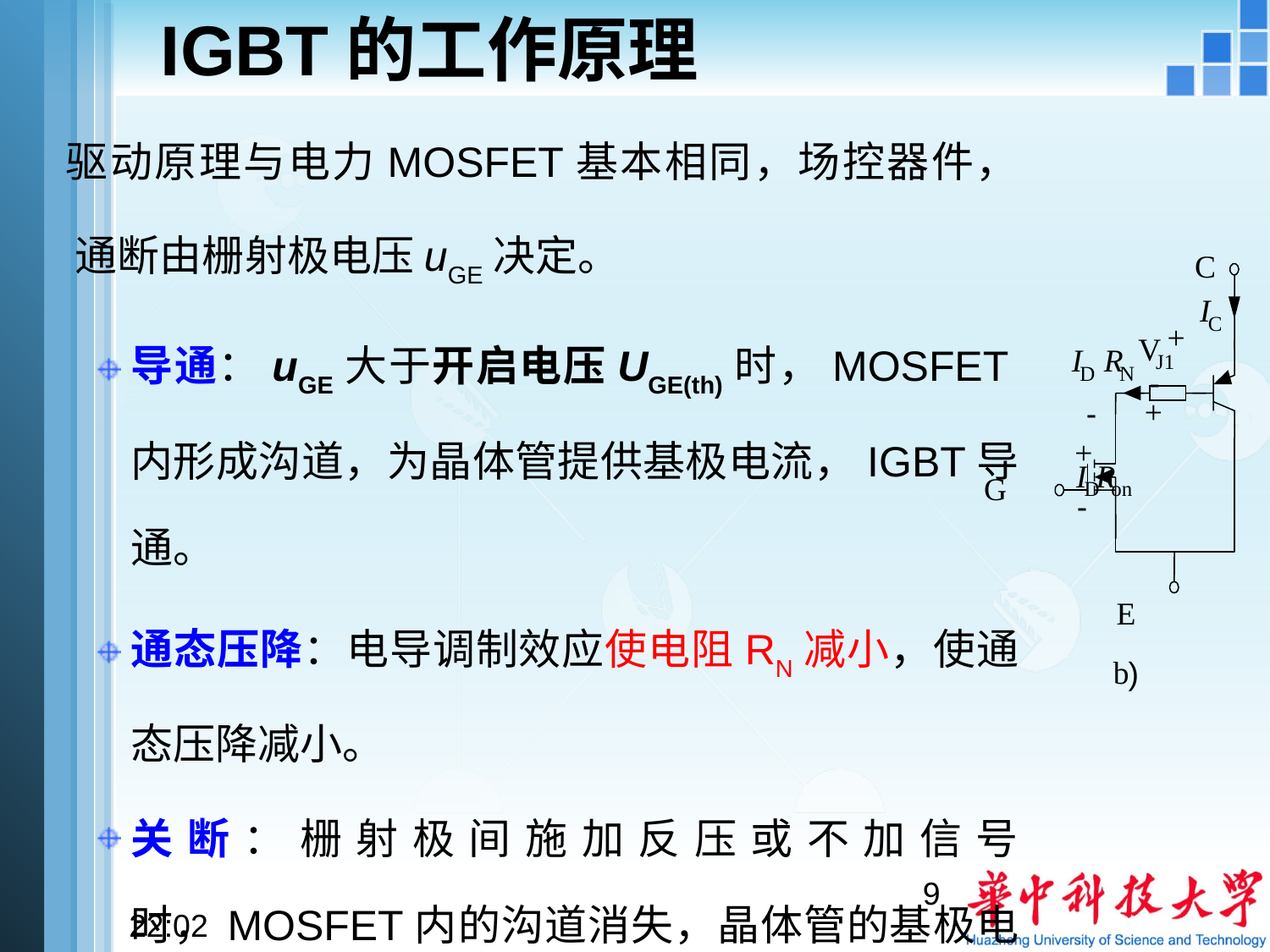

# IGBT的工作原理
  驱动原理与电力MOSFET基本相同，场控器件，通断由栅射极电压uGE决定。
导通：uGE大于开启电压UGE(th)时，MOSFET内形成沟道，为晶体管提供基极电流，IGBT导通。
通态压降：电导调制效应使电阻RN减小，使通态压降减小。
关断：栅射极间施加反压或不加信号时，MOSFET内的沟道消失，晶体管的基极电流被切断，IGBT关断。
C

I

C

+
V
I
R

J1
D
N
-

+

-

+

I
R

G

D
on

-

E
b
)
9
22:02